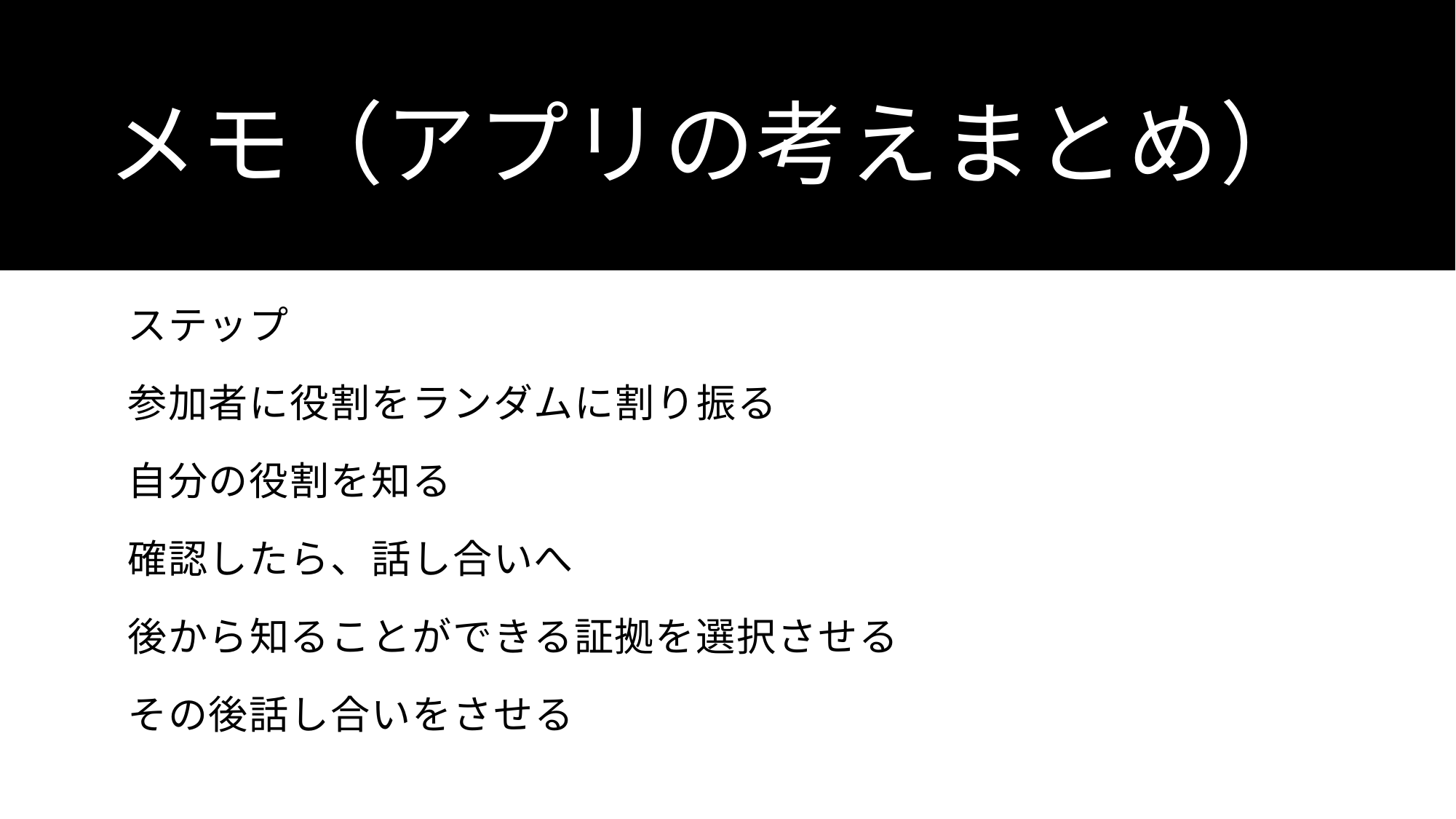

# メモ（アプリの考えまとめ）
ステップ
参加者に役割をランダムに割り振る
自分の役割を知る
確認したら、話し合いへ
後から知ることができる証拠を選択させる
その後話し合いをさせる